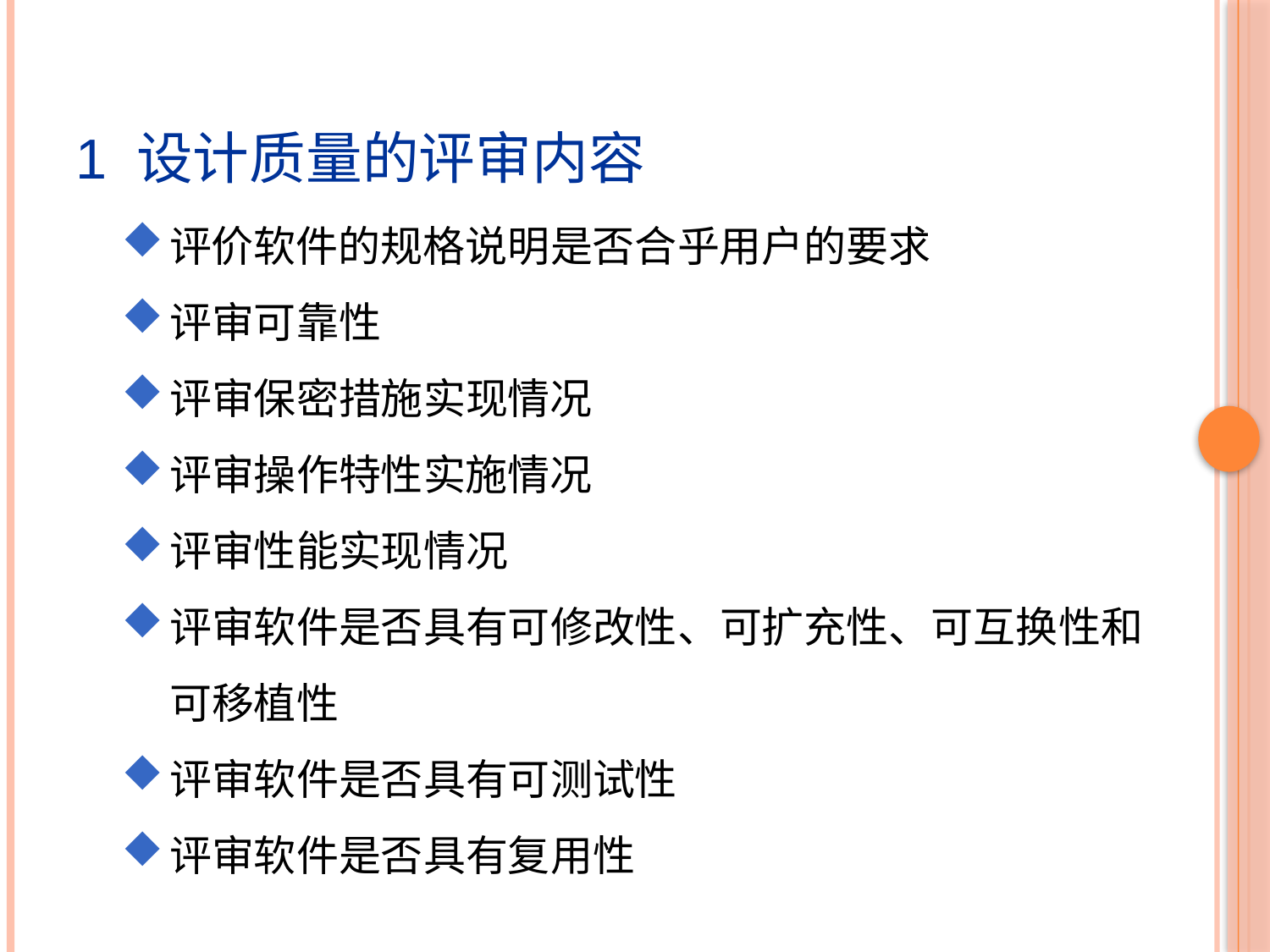

1 设计质量的评审内容
评价软件的规格说明是否合乎用户的要求
评审可靠性
评审保密措施实现情况
评审操作特性实施情况
评审性能实现情况
评审软件是否具有可修改性、可扩充性、可互换性和可移植性
评审软件是否具有可测试性
评审软件是否具有复用性